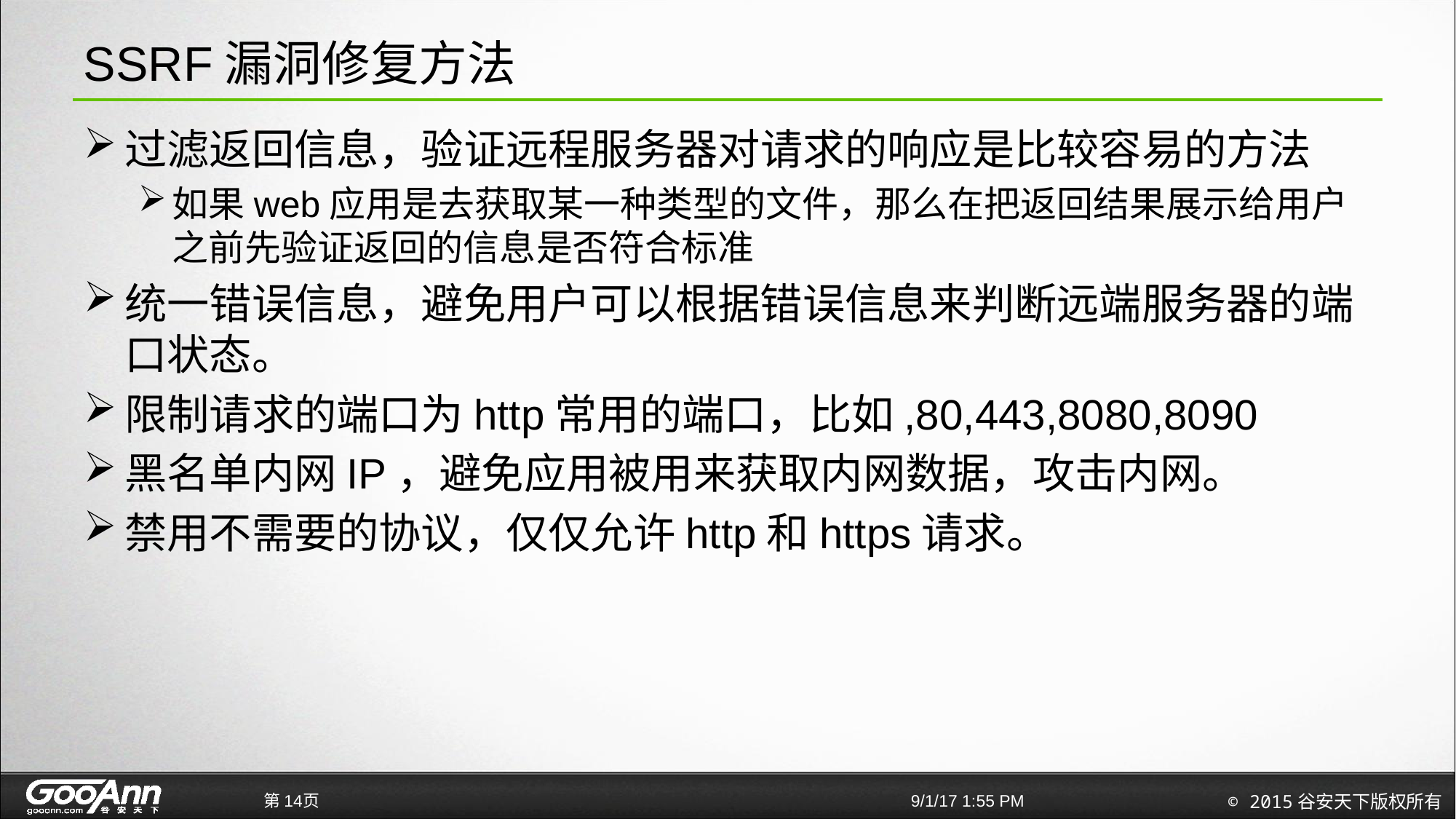

# SSRF漏洞修复方法
过滤返回信息，验证远程服务器对请求的响应是比较容易的方法
如果web应用是去获取某一种类型的文件，那么在把返回结果展示给用户之前先验证返回的信息是否符合标准
统一错误信息，避免用户可以根据错误信息来判断远端服务器的端口状态。
限制请求的端口为http常用的端口，比如,80,443,8080,8090
黑名单内网IP，避免应用被用来获取内网数据，攻击内网。
禁用不需要的协议，仅仅允许http和https请求。